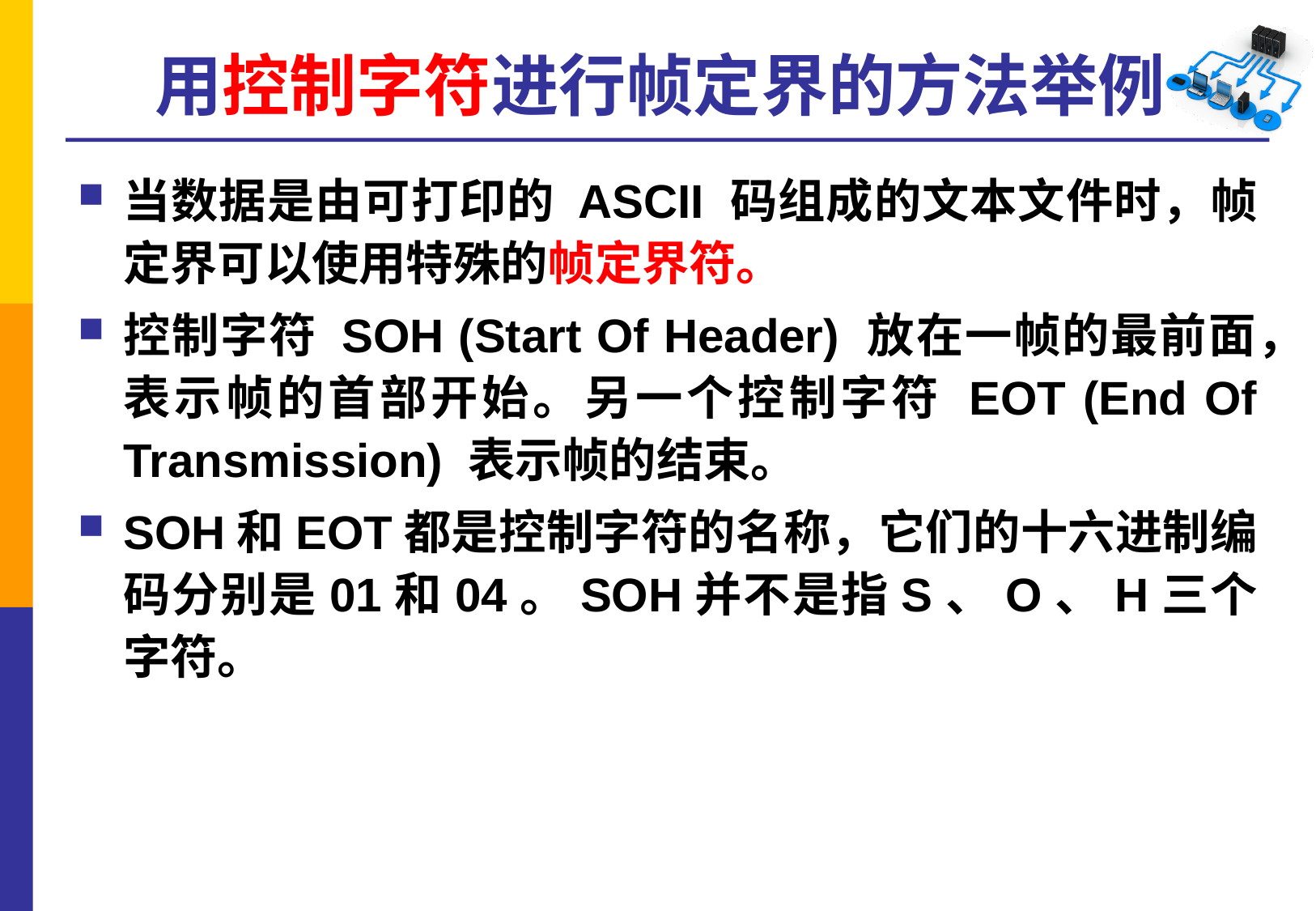

# 用控制字符进行帧定界的方法举例
当数据是由可打印的 ASCII 码组成的文本文件时，帧定界可以使用特殊的帧定界符。
控制字符 SOH (Start Of Header) 放在一帧的最前面，表示帧的首部开始。另一个控制字符 EOT (End Of Transmission) 表示帧的结束。
SOH和EOT都是控制字符的名称，它们的十六进制编码分别是01和04。SOH并不是指S、O、H三个字符。